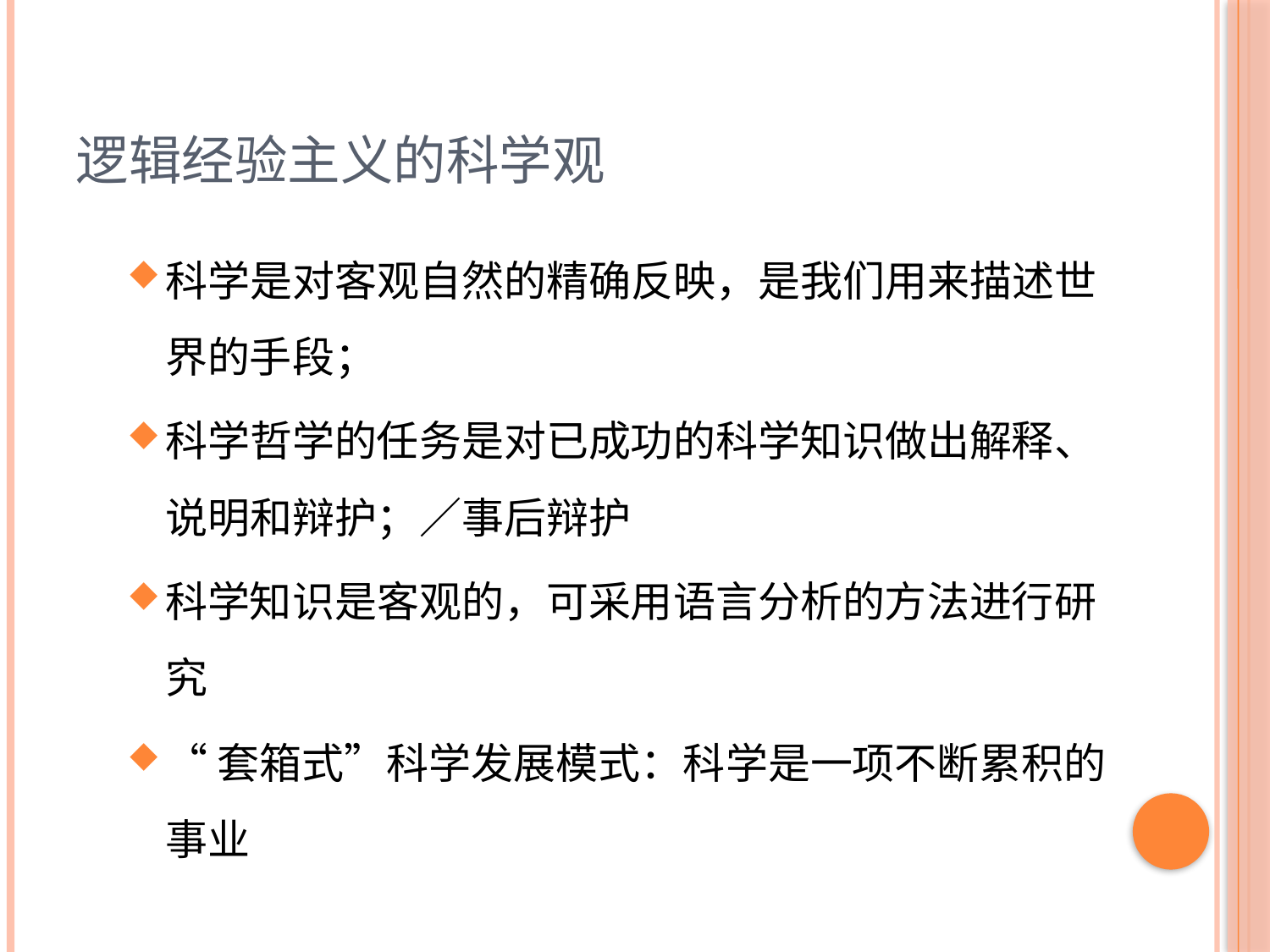

# 逻辑经验主义的科学观
科学是对客观自然的精确反映，是我们用来描述世界的手段；
科学哲学的任务是对已成功的科学知识做出解释、说明和辩护；／事后辩护
科学知识是客观的，可采用语言分析的方法进行研究
“套箱式”科学发展模式：科学是一项不断累积的事业